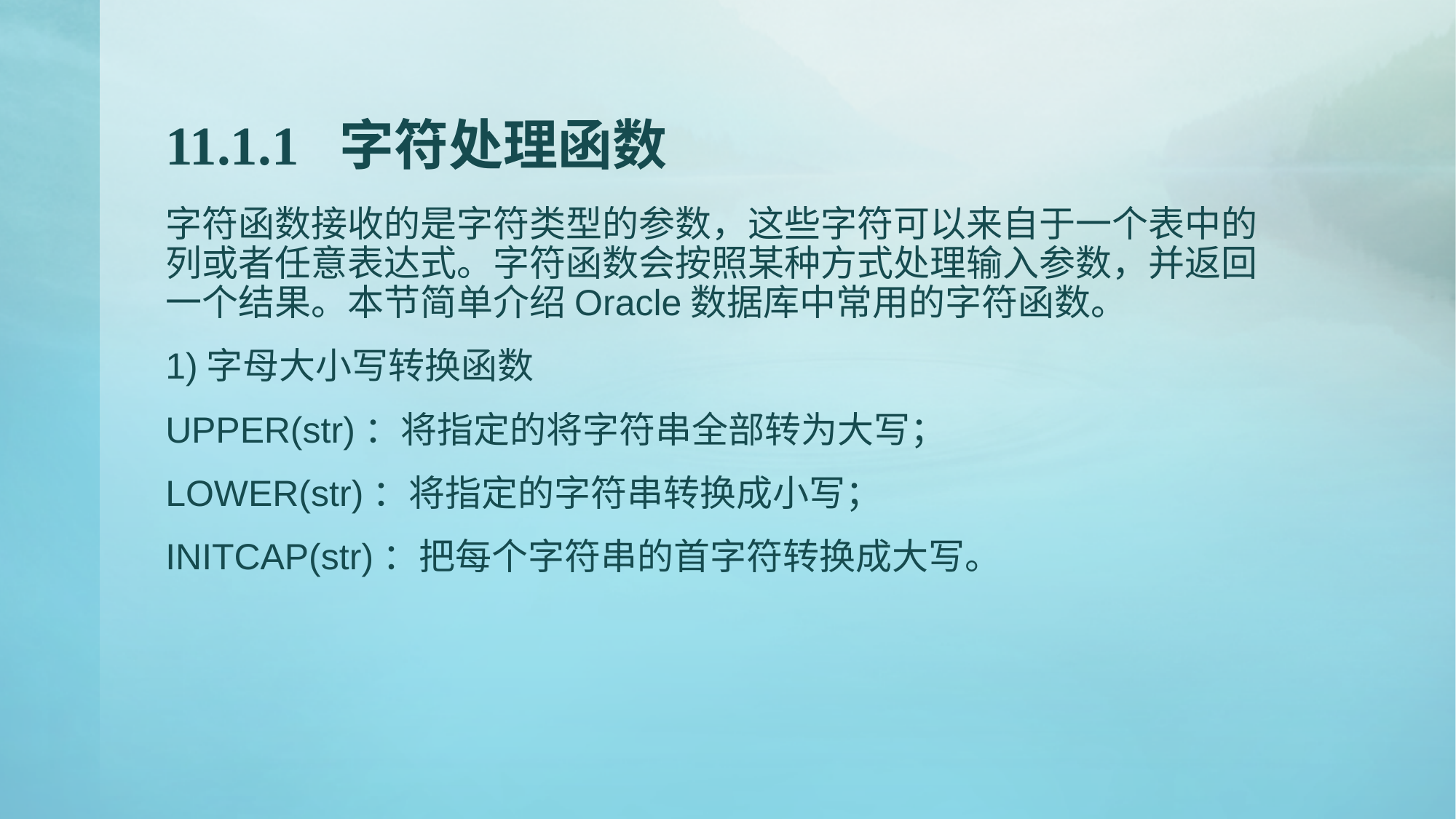

# 11.1.1  字符处理函数
字符函数接收的是字符类型的参数，这些字符可以来自于一个表中的列或者任意表达式。字符函数会按照某种方式处理输入参数，并返回一个结果。本节简单介绍Oracle数据库中常用的字符函数。
1)字母大小写转换函数
UPPER(str)：将指定的将字符串全部转为大写；
LOWER(str)：将指定的字符串转换成小写；
INITCAP(str)：把每个字符串的首字符转换成大写。